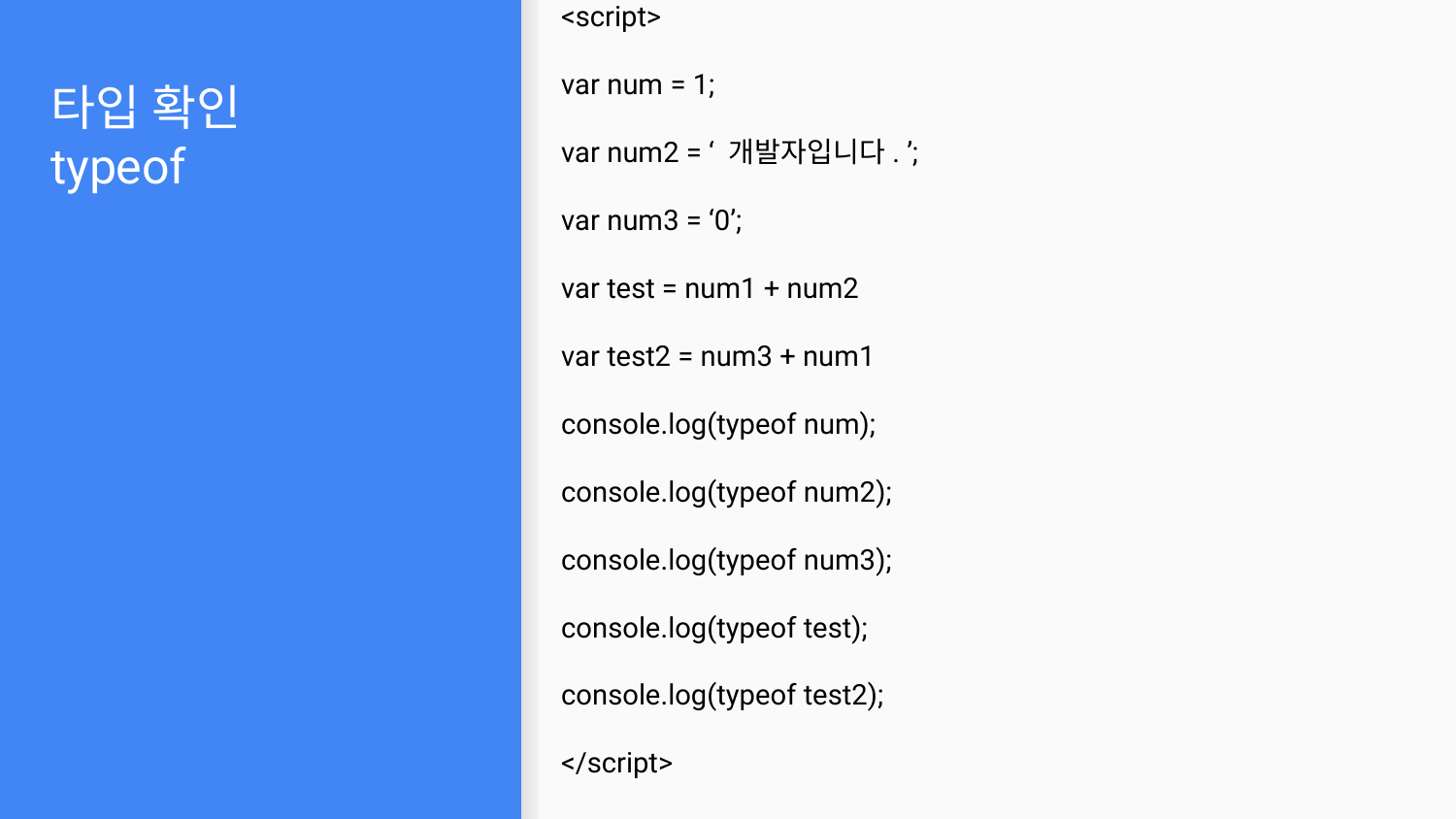

<script>

var num = 1;

var num2 = ‘ 개발자입니다. ’;

var num3 = ‘0’;

var test = num1 + num2

var test2 = num3 + num1

console.log(typeof num);

console.log(typeof num2);

console.log(typeof num3);

console.log(typeof test);

console.log(typeof test2);

</script>
# 타입 확인
typeof